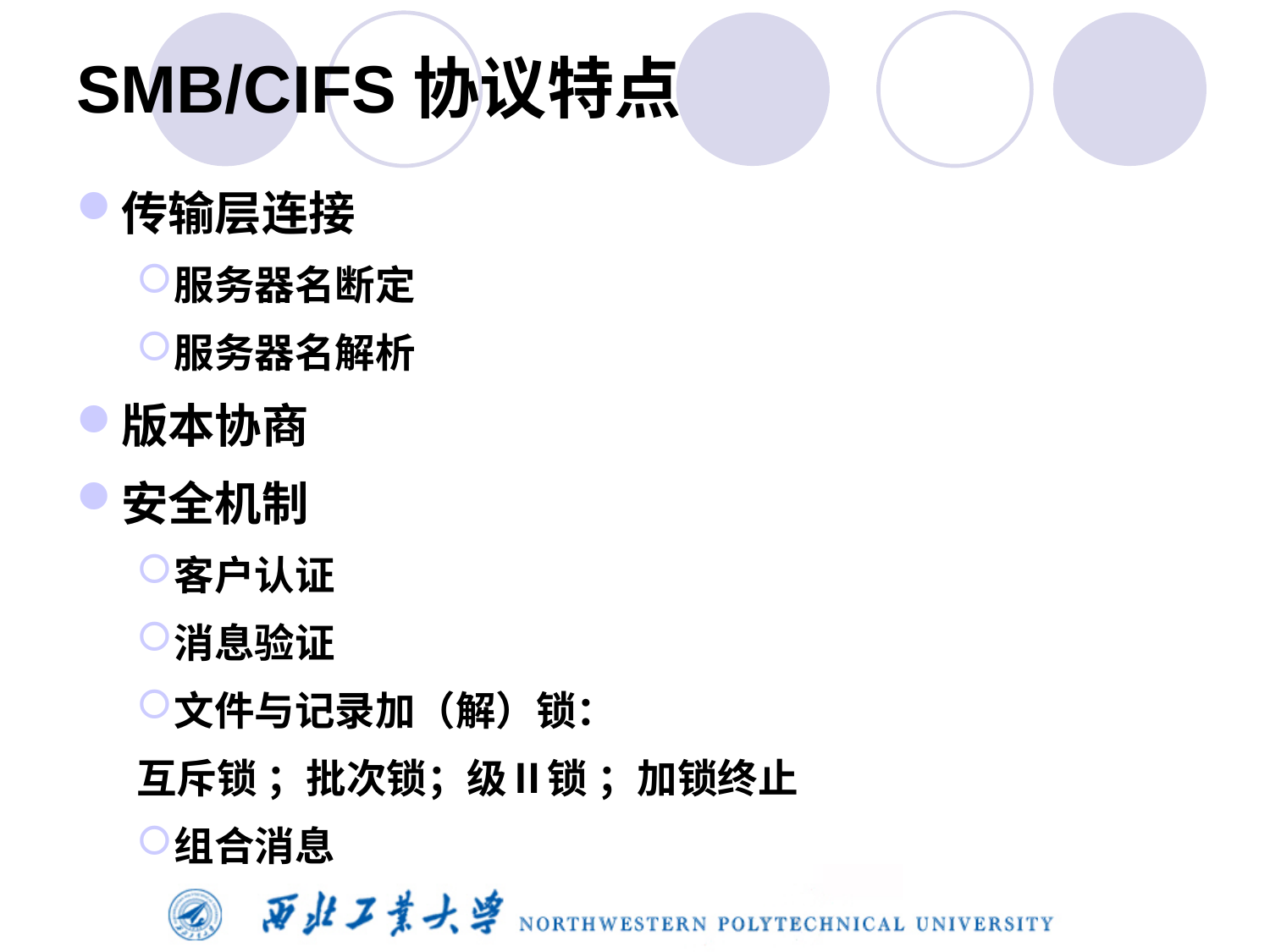

# SMB/CIFS协议特点
传输层连接
服务器名断定
服务器名解析
版本协商
安全机制
客户认证
消息验证
文件与记录加（解）锁：
	互斥锁 ；批次锁；级Ⅱ锁 ；加锁终止
组合消息